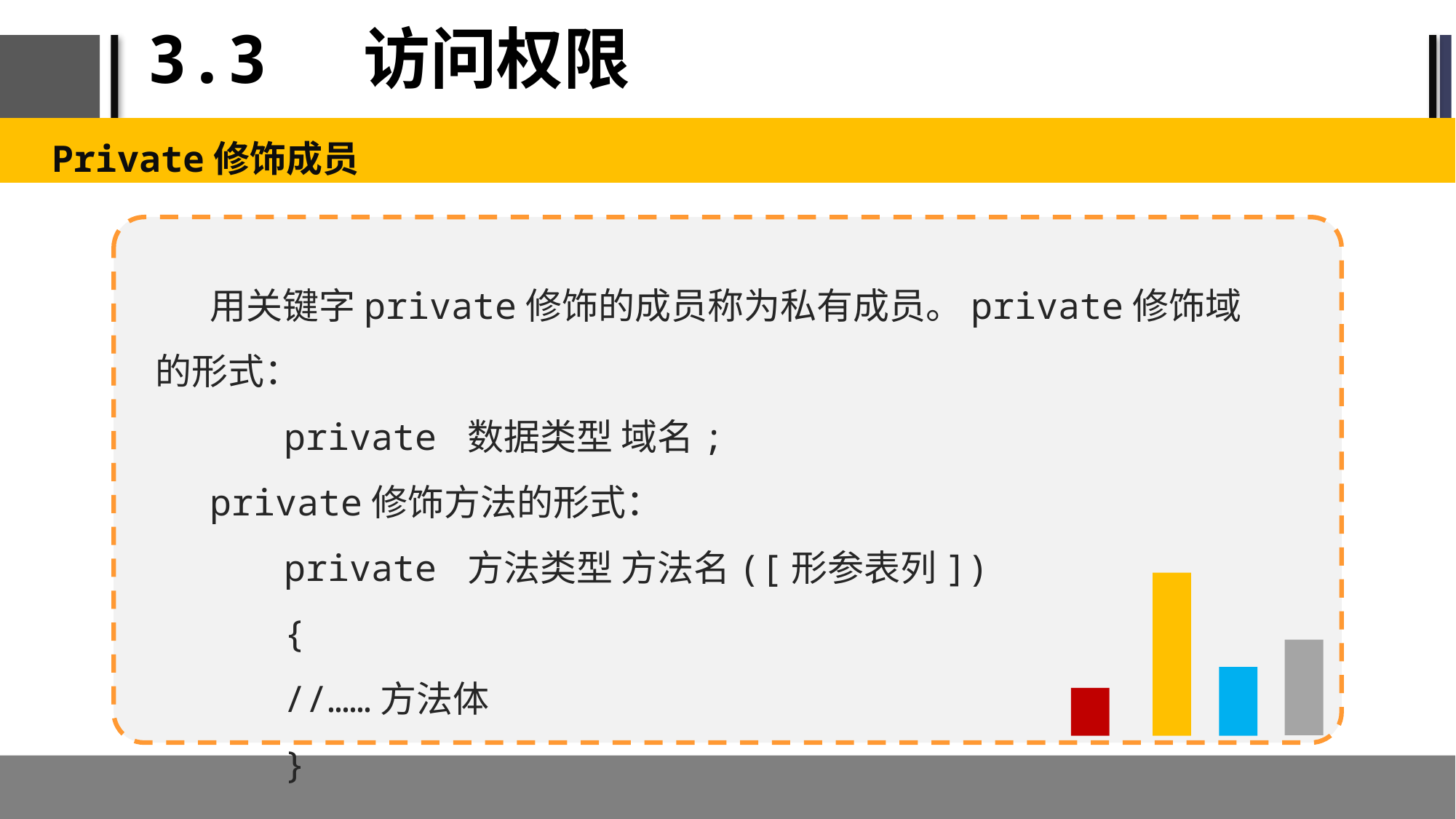

# 3.3  访问权限

Private修饰成员

用关键字private修饰的成员称为私有成员。private修饰域的形式：
private 数据类型 域名;
private修饰方法的形式：
private 方法类型 方法名([形参表列])
{
//……方法体
}